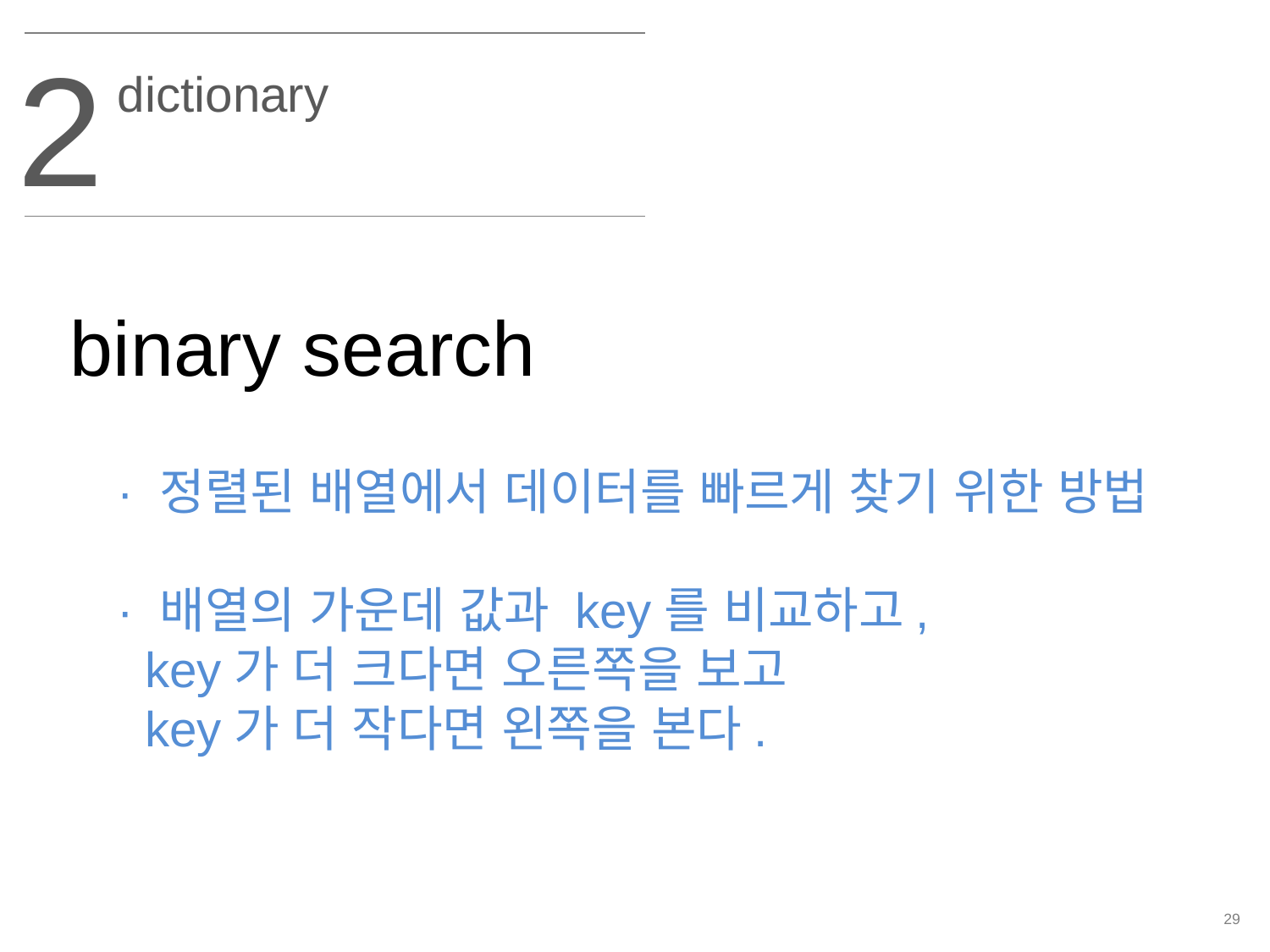

2
dictionary
binary search
· 정렬된 배열에서 데이터를 빠르게 찾기 위한 방법

· 배열의 가운데 값과 key를 비교하고,
  key가 더 크다면 오른쪽을 보고
  key가 더 작다면 왼쪽을 본다.